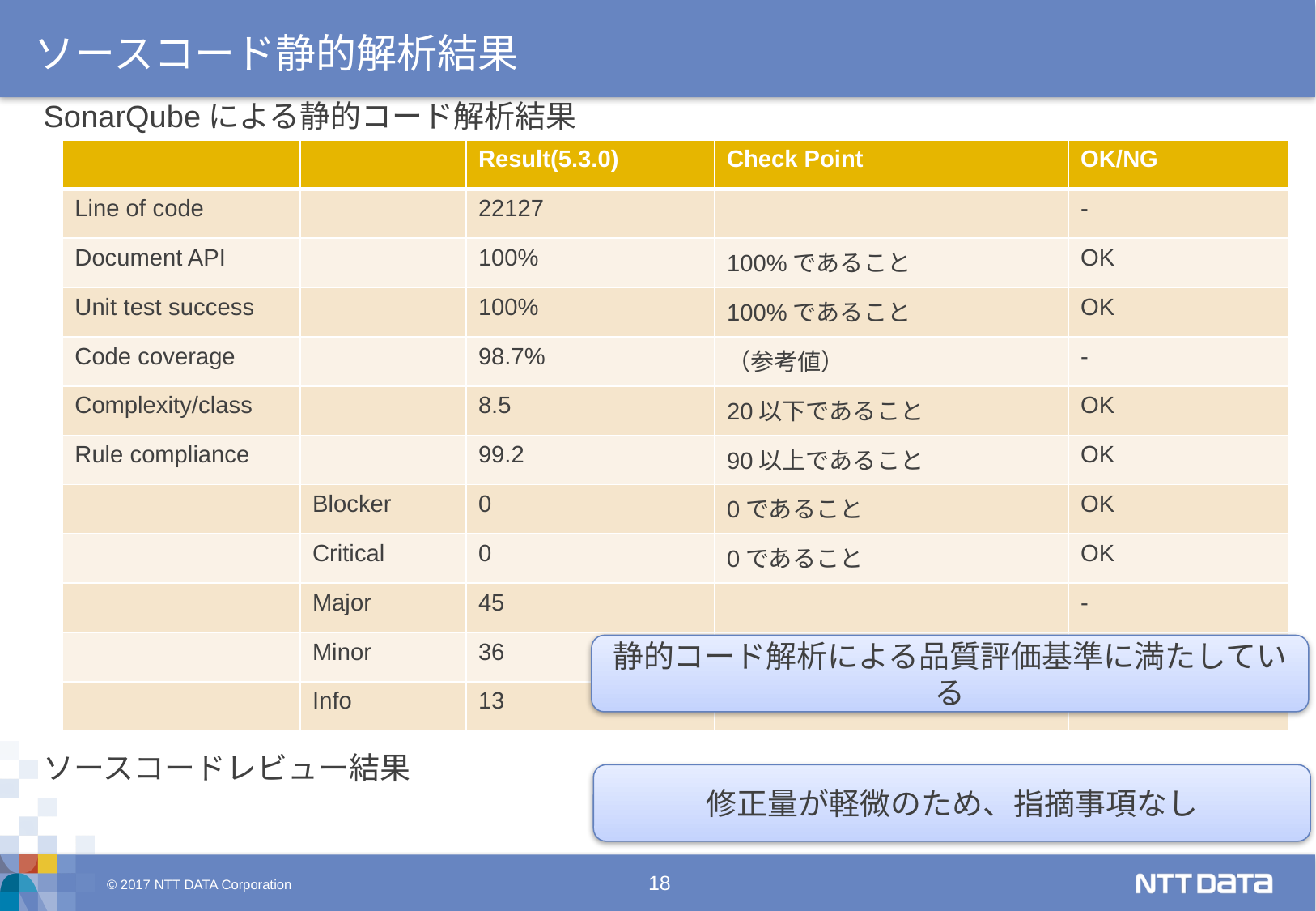

ソースコード静的解析結果
SonarQubeによる静的コード解析結果
|  |  | Result(5.3.0) | Check Point | OK/NG |
| --- | --- | --- | --- | --- |
| Line of code |  | 22127 |  | - |
| Document API |  | 100% | 100%であること | OK |
| Unit test success |  | 100% | 100%であること | OK |
| Code coverage |  | 98.7% | （参考値） | - |
| Complexity/class |  | 8.5 | 20以下であること | OK |
| Rule compliance |  | 99.2 | 90以上であること | OK |
|  | Blocker | 0 | 0であること | OK |
|  | Critical | 0 | 0であること | OK |
|  | Major | 45 |  | - |
|  | Minor | 36 |  | - |
|  | Info | 13 |  | - |
静的コード解析による品質評価基準に満たしている
ソースコードレビュー結果
修正量が軽微のため、指摘事項なし